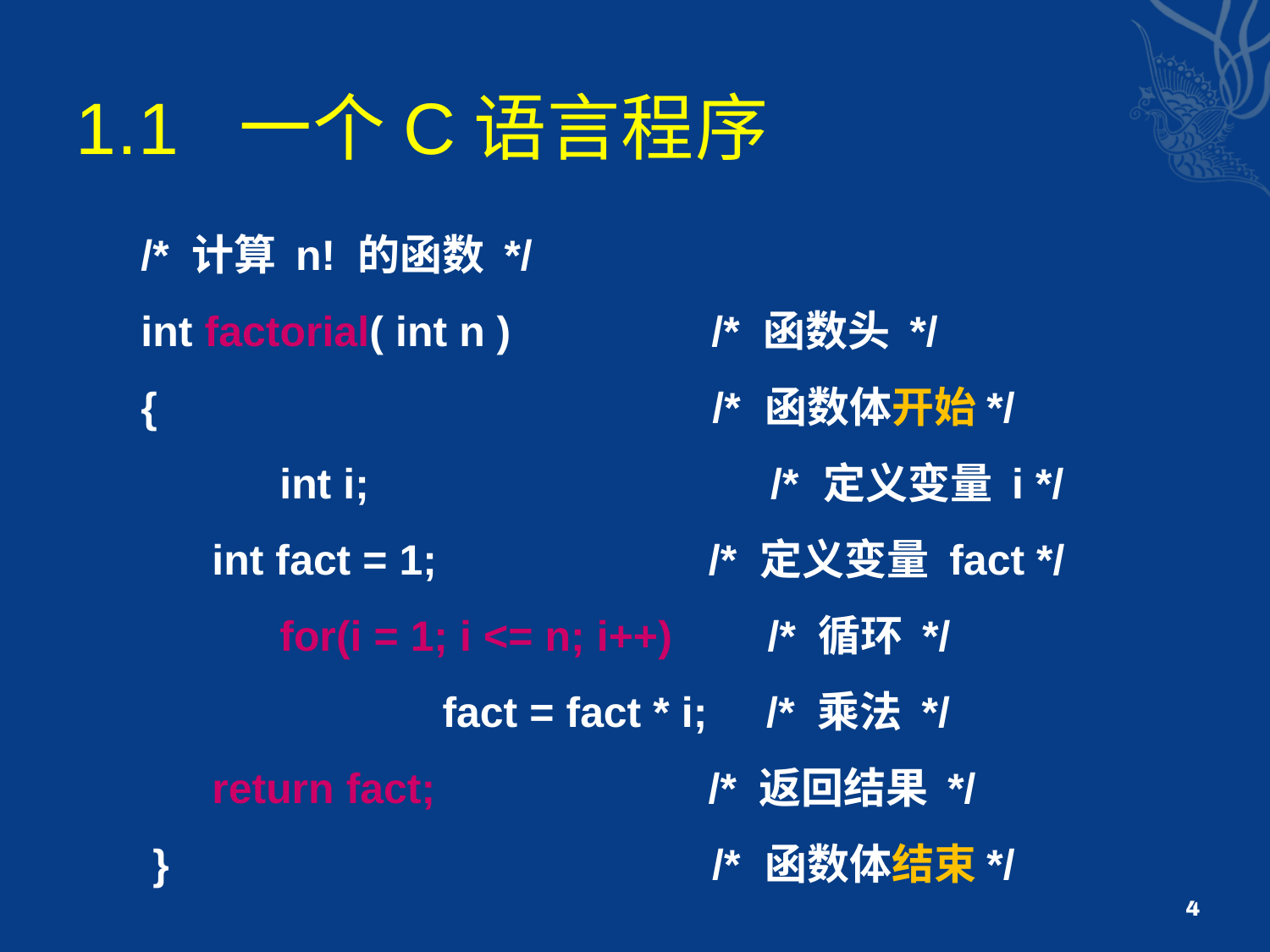

# 1.1  一个C语言程序
/* 计算 n! 的函数 */
int factorial( int n )                 /* 函数头 */
{                                               /* 函数体开始*/
	 int i;                                  /* 定义变量 i */
      int fact = 1;                       /* 定义变量 fact */
 	 for(i = 1; i <= n; i++)        /* 循环 */
		    fact = fact * i;     /* 乘法 */
      return fact;                       /* 返回结果 */
 }                                              /* 函数体结束*/
4